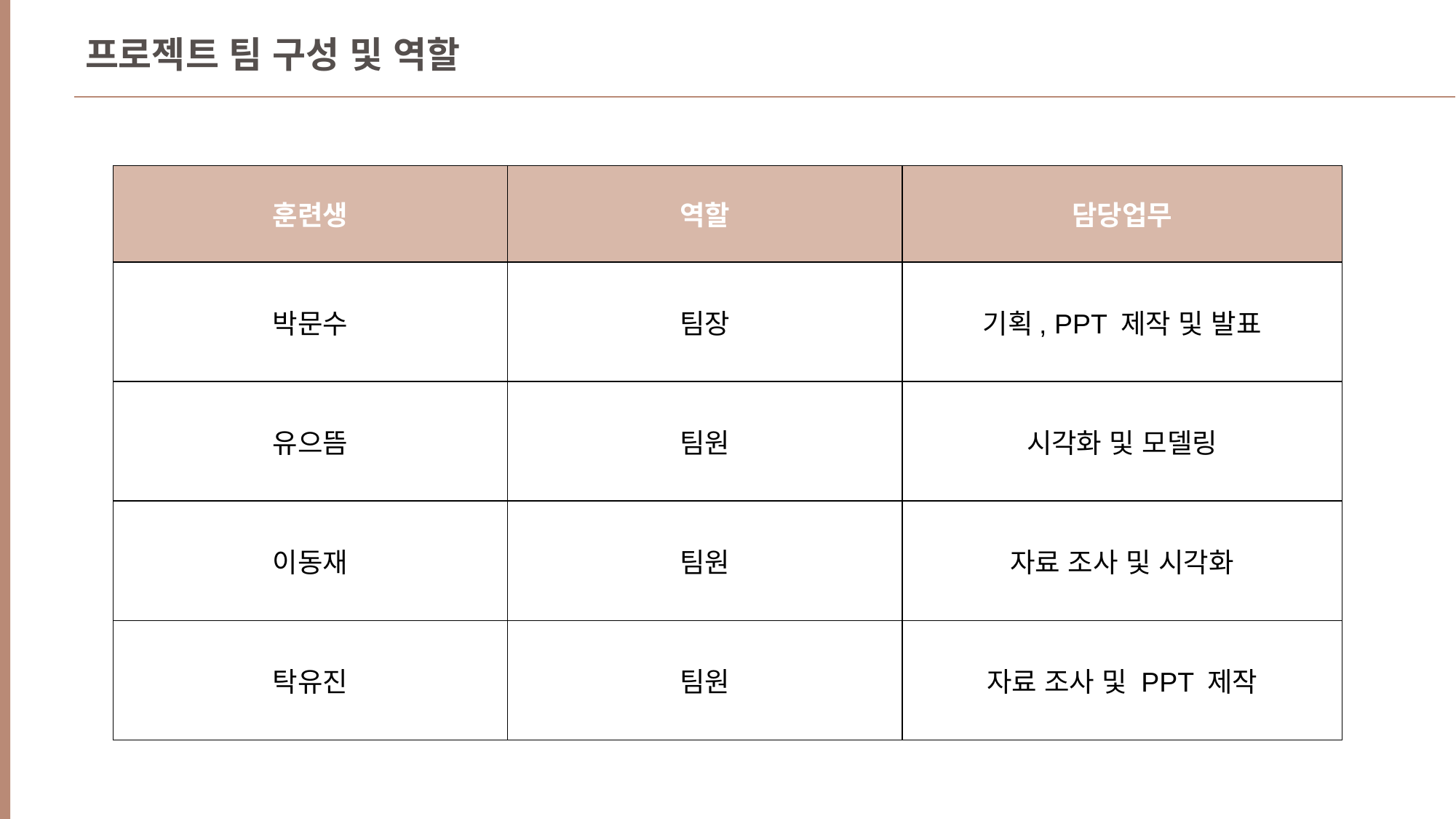

프로젝트 팀 구성 및 역할
| 훈련생 | 역할 | 담당업무 |
| --- | --- | --- |
| 박문수 | 팀장 | 기획, PPT 제작 및 발표 |
| 유으뜸 | 팀원 | 시각화 및 모델링 |
| 이동재 | 팀원 | 자료 조사 및 시각화 |
| 탁유진 | 팀원 | 자료 조사 및 PPT 제작 |